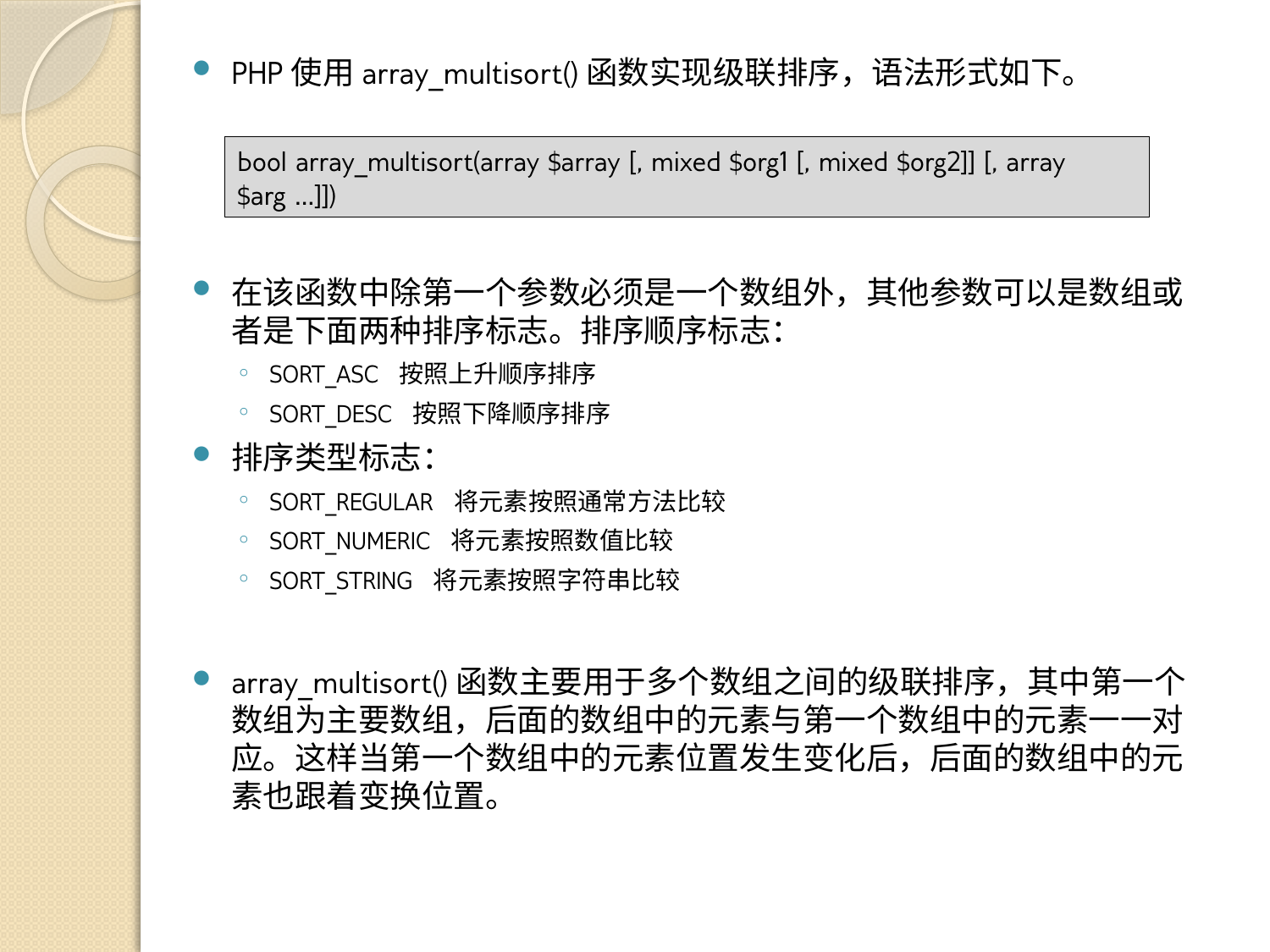

PHP使用array_multisort()函数实现级联排序，语法形式如下。
bool array_multisort(array $array [, mixed $org1 [, mixed $org2]] [, array $arg ...]])
在该函数中除第一个参数必须是一个数组外，其他参数可以是数组或者是下面两种排序标志。排序顺序标志：
SORT_ASC  按照上升顺序排序
SORT_DESC  按照下降顺序排序
排序类型标志：
SORT_REGULAR  将元素按照通常方法比较
SORT_NUMERIC  将元素按照数值比较
SORT_STRING  将元素按照字符串比较
array_multisort()函数主要用于多个数组之间的级联排序，其中第一个数组为主要数组，后面的数组中的元素与第一个数组中的元素一一对应。这样当第一个数组中的元素位置发生变化后，后面的数组中的元素也跟着变换位置。